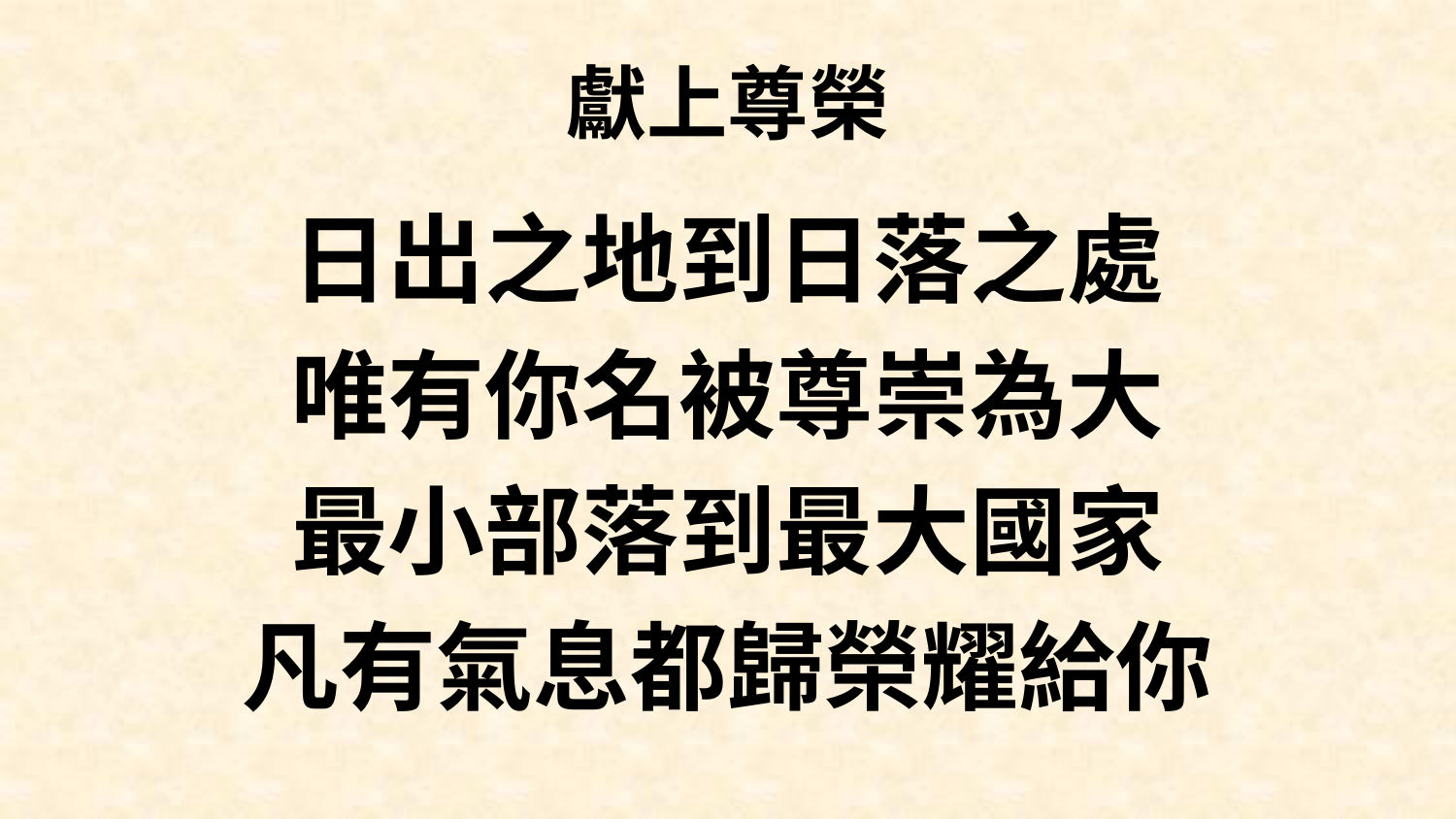

# 獻上尊榮
日出之地到日落之處
唯有你名被尊崇為大
最小部落到最大國家
凡有氣息都歸榮耀給你